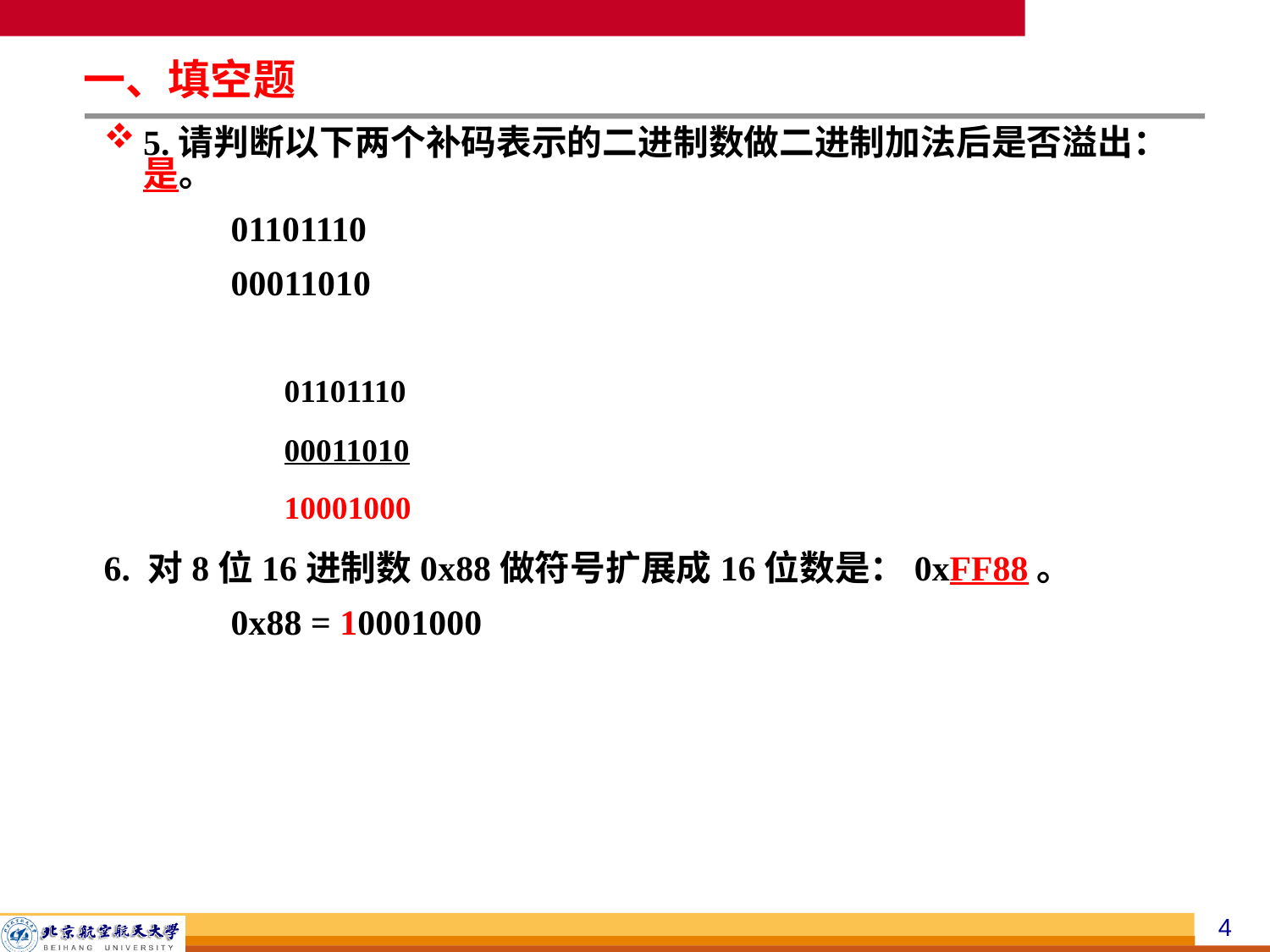

一、填空题

5.请判断以下两个补码表示的二进制数做二进制加法后是否溢出：是。
	01101110
	00011010

	01101110
	00011010
	10001000
6. 对8位16进制数0x88做符号扩展成16位数是：0xFF88。
	0x88 = 10001000